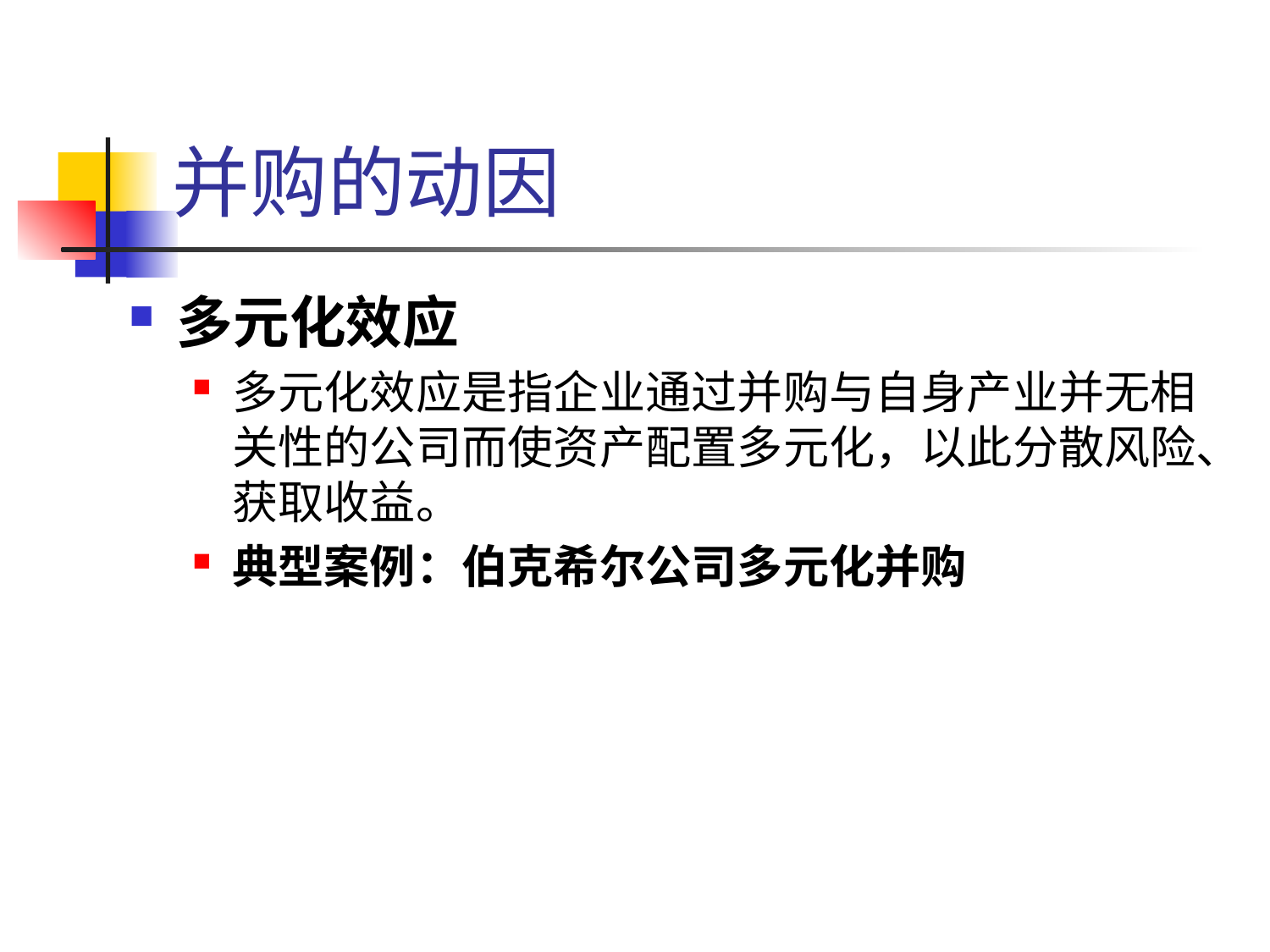

# 并购的动因
多元化效应
多元化效应是指企业通过并购与自身产业并无相关性的公司而使资产配置多元化，以此分散风险、获取收益。
典型案例：伯克希尔公司多元化并购